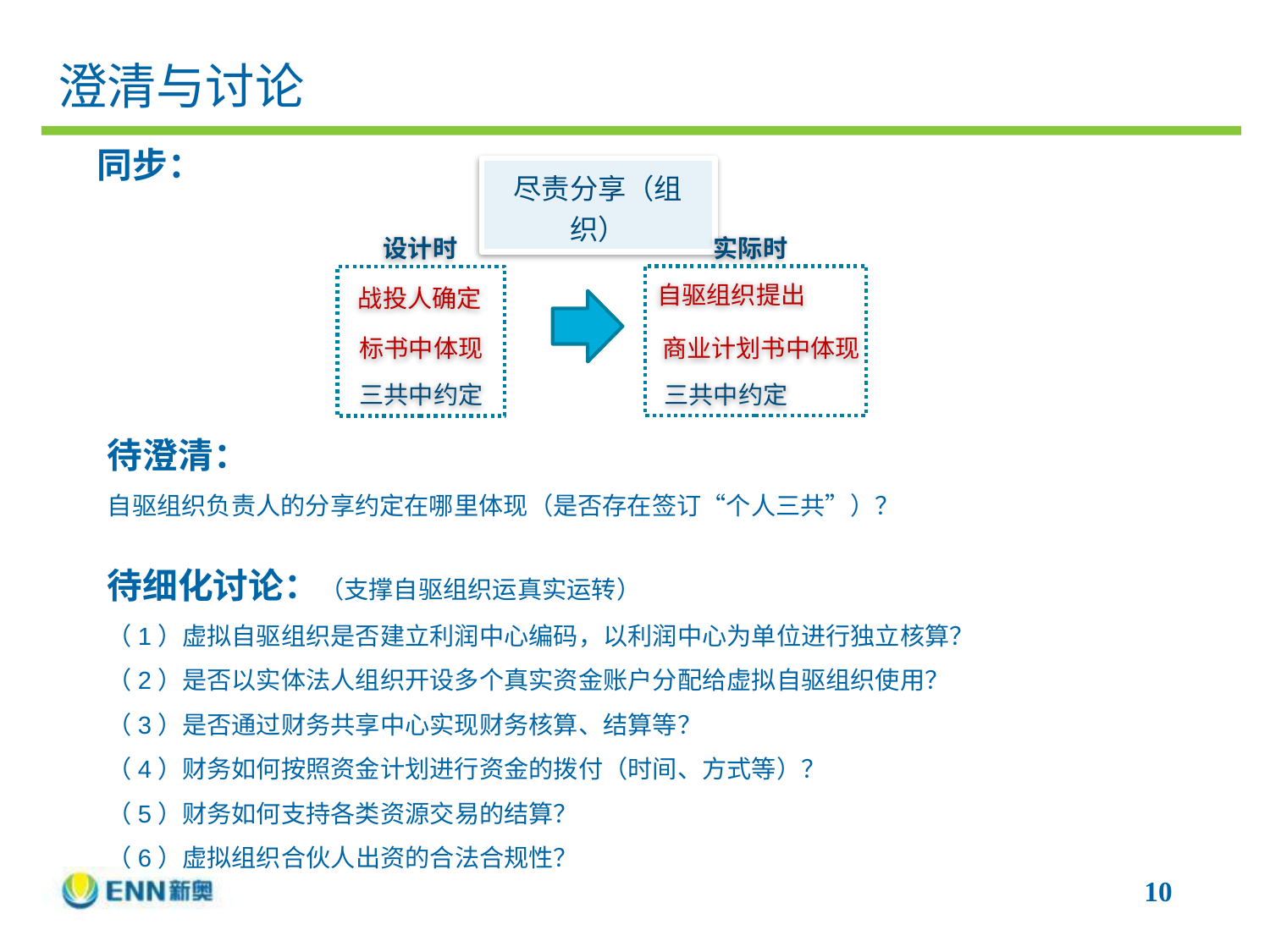

# 澄清与讨论
同步：
尽责分享（组织）
设计时
实际时
自驱组织提出
战投人确定

标书中体现
商业计划书中体现
三共中约定
三共中约定
待澄清：
自驱组织负责人的分享约定在哪里体现（是否存在签订“个人三共”）？

待细化讨论：（支撑自驱组织运真实运转）
（1）虚拟自驱组织是否建立利润中心编码，以利润中心为单位进行独立核算？
（2）是否以实体法人组织开设多个真实资金账户分配给虚拟自驱组织使用？
（3）是否通过财务共享中心实现财务核算、结算等？
（4）财务如何按照资金计划进行资金的拨付（时间、方式等）？
（5）财务如何支持各类资源交易的结算？
（6）虚拟组织合伙人出资的合法合规性？
10